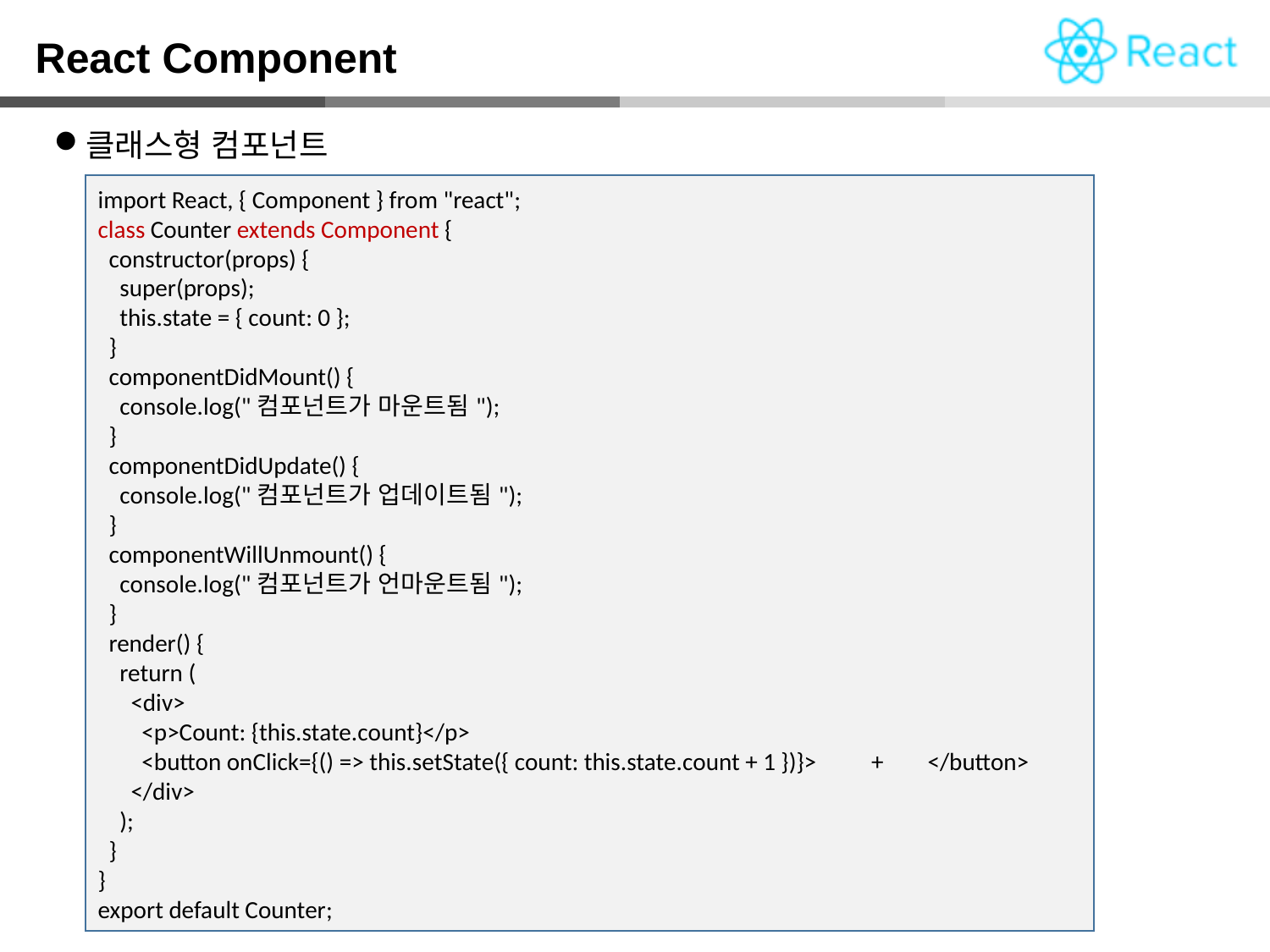

React Component
클래스형 컴포넌트

import React, { Component } from "react";
class Counter extends Component {
  constructor(props) {
    super(props);
    this.state = { count: 0 };
  }
  componentDidMount() {
    console.log("컴포넌트가 마운트됨");
  }
  componentDidUpdate() {
    console.log("컴포넌트가 업데이트됨");
  }
  componentWillUnmount() {
    console.log("컴포넌트가 언마운트됨");
  }
  render() {
    return (
      <div>
        <p>Count: {this.state.count}</p>
        <button onClick={() => this.setState({ count: this.state.count + 1 })}>          +        </button>
      </div>
    );
  }
}
export default Counter;